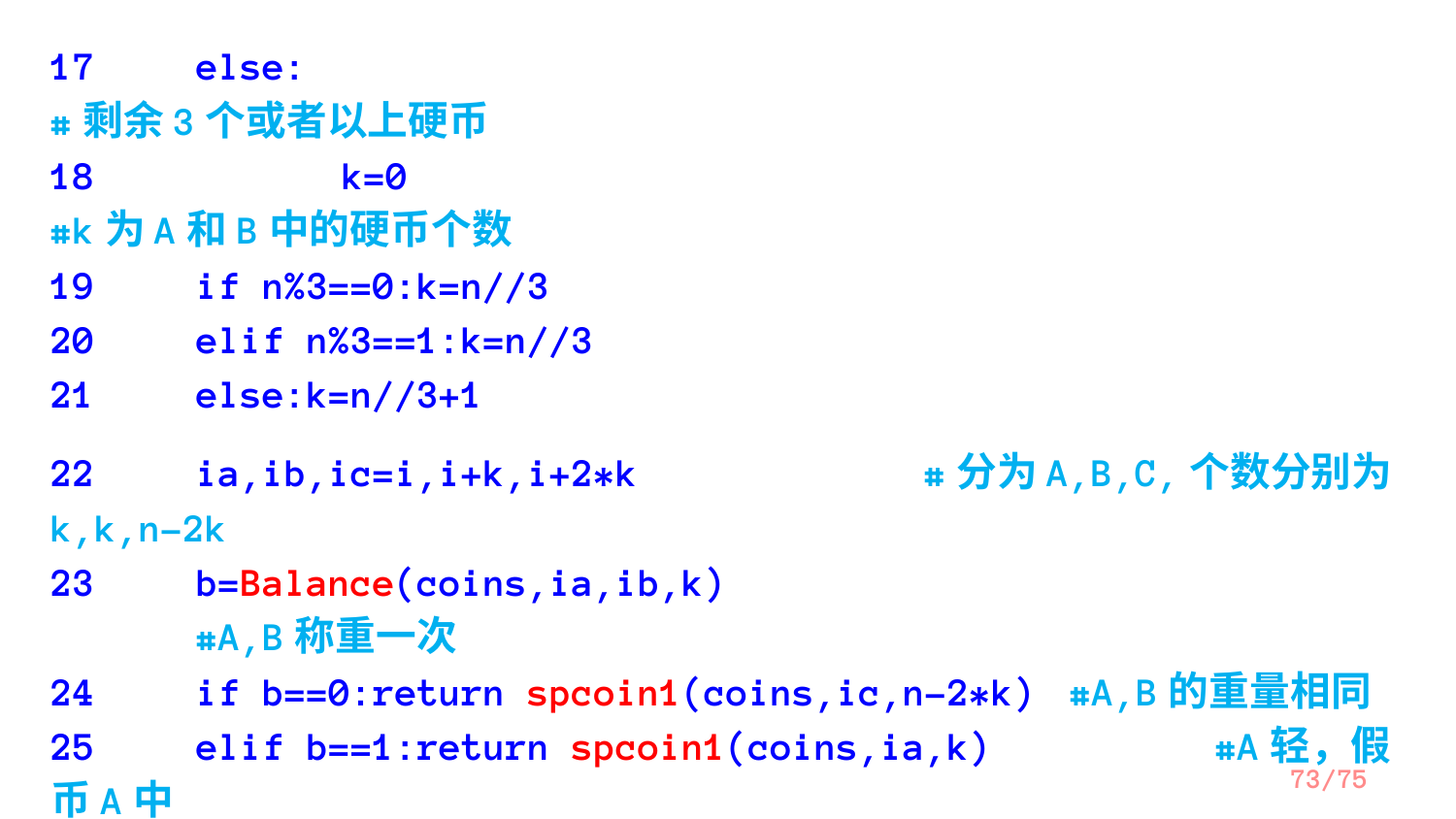

17  	else:								  #剩余3个或者以上硬币
18   		k=0							  #k为A和B中的硬币个数
19    	if n%3==0:k=n//3
20    	elif n%3==1:k=n//3
21    	else:k=n//3+1
22    	ia,ib,ic=i,i+k,i+2*k		#分为A,B,C,个数分别为k,k,n-2k
23    	b=Balance(coins,ia,ib,k)						#A,B称重一次
24    	if b==0:return spcoin1(coins,ic,n-2*k)	#A,B的重量相同
25    	elif b==1:return spcoin1(coins,ia,k)		#A轻，假币A中
26    	else:return spcoin1(coins,ib,k)			#B轻，假币在B中
73/75